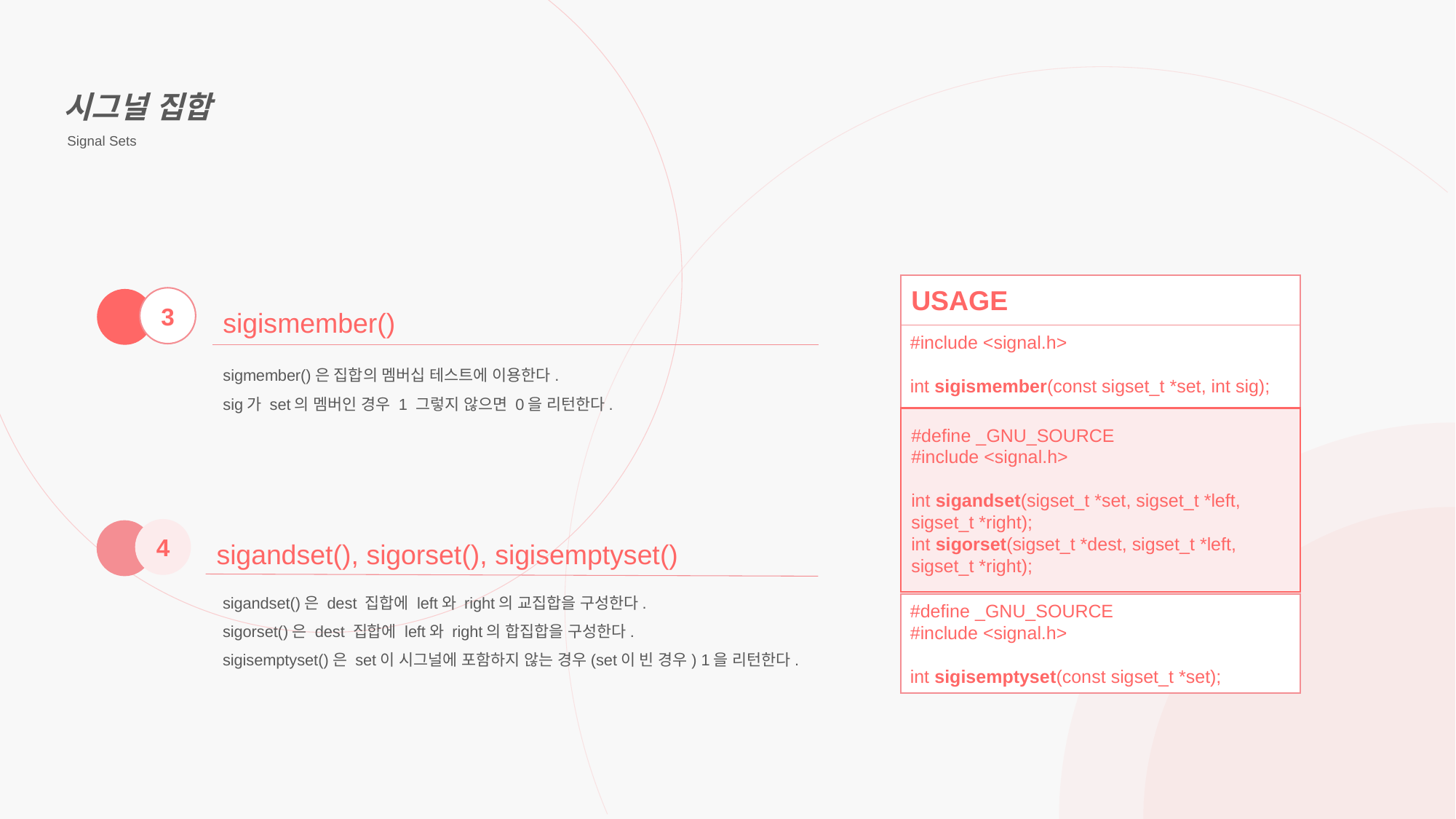

시그널 집합
 Signal Sets

USAGE
3

sigismember()
#include <signal.h>

int sigismember(const sigset_t *set, int sig);

sigmember()은 집합의 멤버십 테스트에 이용한다.
sig가 set의 멤버인 경우 1 그렇지 않으면 0을 리턴한다.
#define _GNU_SOURCE
#include <signal.h>

int sigandset(sigset_t *set, sigset_t *left, sigset_t *right);
int sigorset(sigset_t *dest, sigset_t *left, sigset_t *right);

4

sigandset(), sigorset(), sigisemptyset()
sigandset()은 dest 집합에 left와 right의 교집합을 구성한다.
sigorset()은 dest 집합에 left와 right의 합집합을 구성한다.
sigisemptyset()은 set이 시그널에 포함하지 않는 경우(set이 빈 경우) 1을 리턴한다.

#define _GNU_SOURCE
#include <signal.h>

int sigisemptyset(const sigset_t *set);